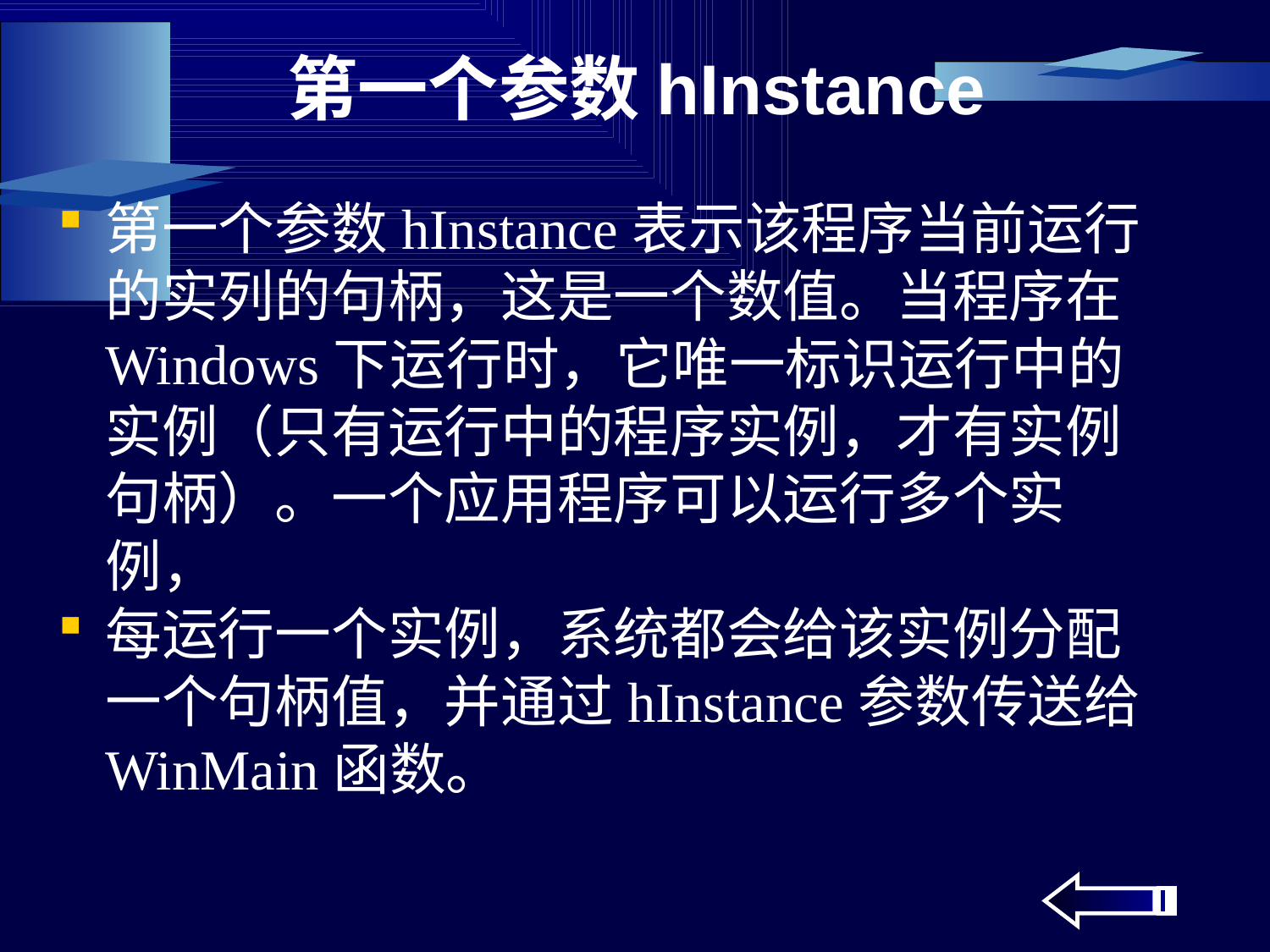

# 第一个参数hInstance
第一个参数hInstance表示该程序当前运行的实列的句柄，这是一个数值。当程序在Windows下运行时，它唯一标识运行中的实例（只有运行中的程序实例，才有实例句柄）。一个应用程序可以运行多个实例，
每运行一个实例，系统都会给该实例分配一个句柄值，并通过hInstance参数传送给WinMain函数。